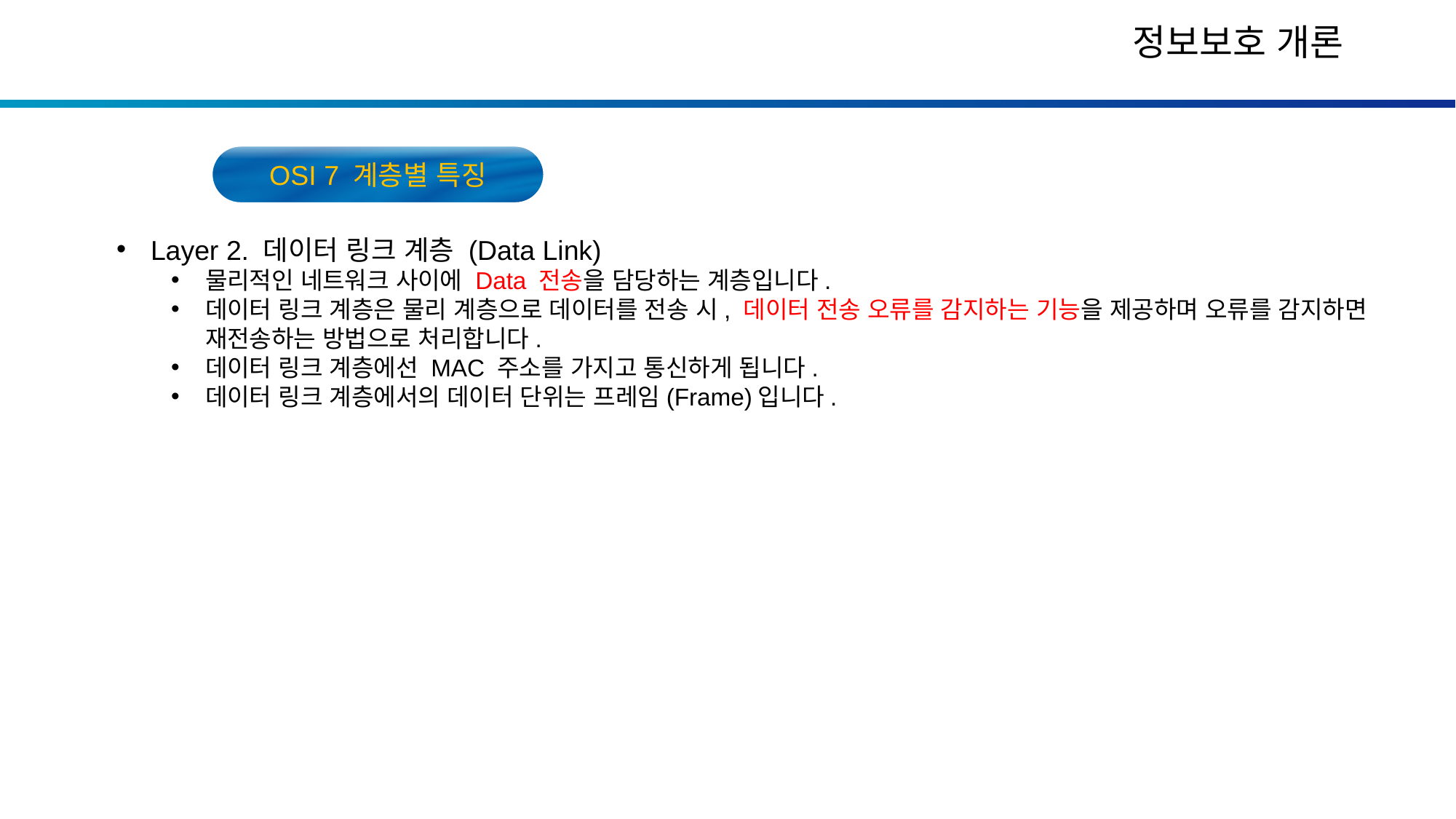

OSI 7 계층별 특징

Layer 2. 데이터 링크 계층 (Data Link)
물리적인 네트워크 사이에 Data 전송을 담당하는 계층입니다.
데이터 링크 계층은 물리 계층으로 데이터를 전송 시, 데이터 전송 오류를 감지하는 기능을 제공하며 오류를 감지하면 재전송하는 방법으로 처리합니다.
데이터 링크 계층에선 MAC 주소를 가지고 통신하게 됩니다.
데이터 링크 계층에서의 데이터 단위는 프레임(Frame)입니다.